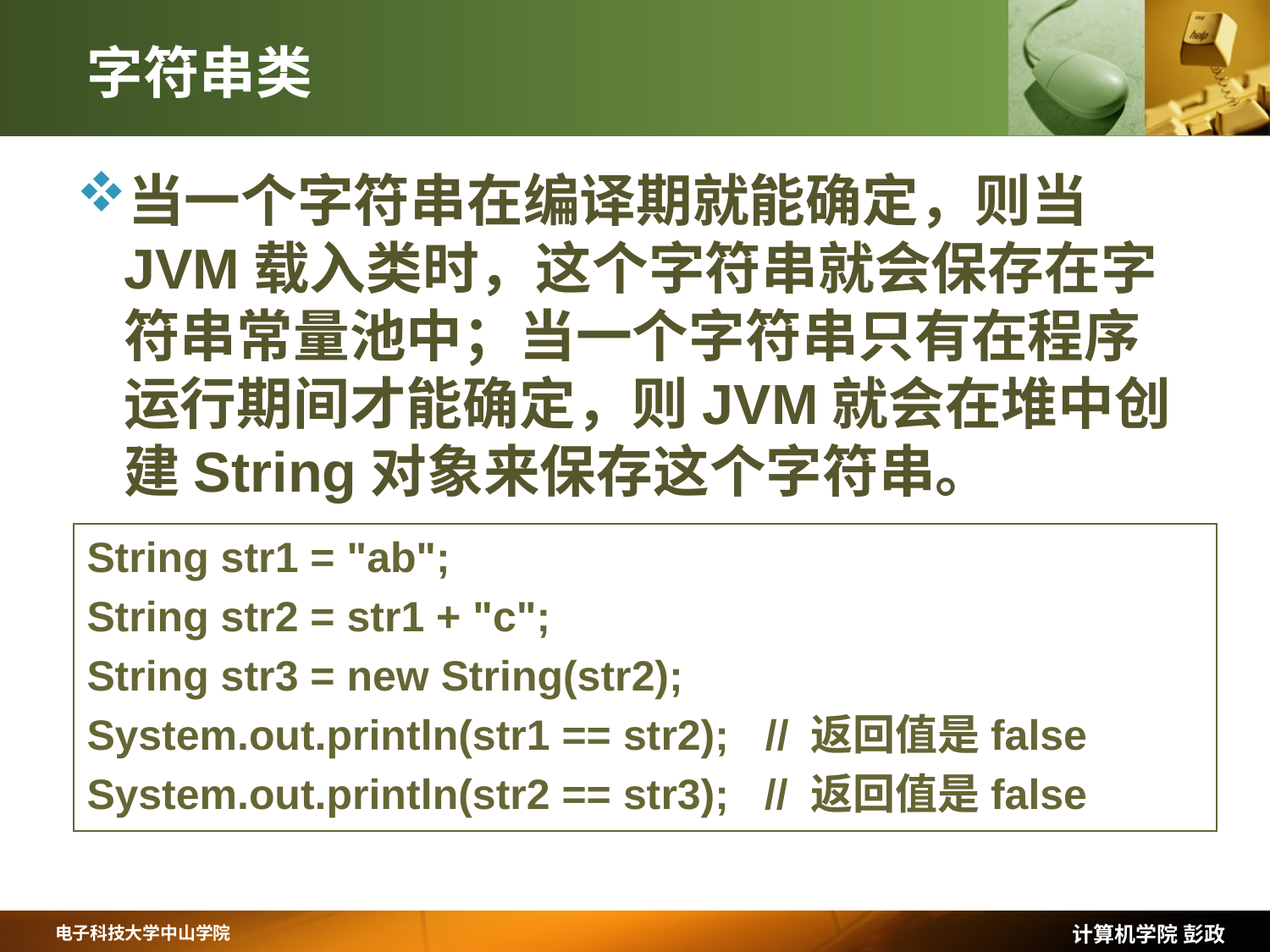

# 字符串类
当一个字符串在编译期就能确定，则当JVM载入类时，这个字符串就会保存在字符串常量池中；当一个字符串只有在程序运行期间才能确定，则JVM就会在堆中创建String对象来保存这个字符串。
String str1 = "ab";
String str2 = str1 + "c";
String str3 = new String(str2);
System.out.println(str1 == str2);   // 返回值是false
System.out.println(str2 == str3);   // 返回值是false

计算机学院 彭政
电子科技大学中山学院